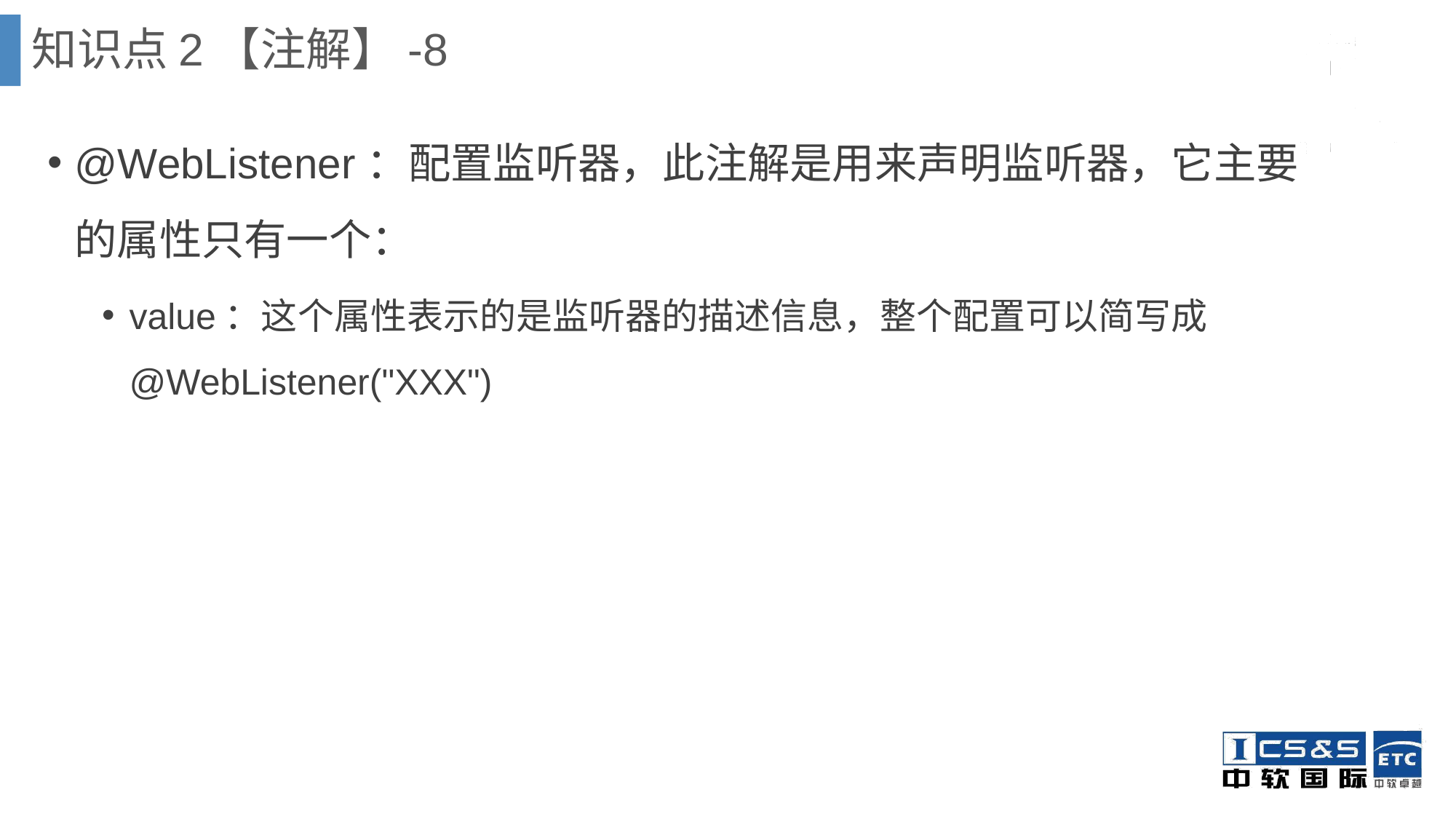

知识点2【注解】-8
@WebListener：配置监听器，此注解是用来声明监听器，它主要的属性只有一个：
value：这个属性表示的是监听器的描述信息，整个配置可以简写成@WebListener("XXX")